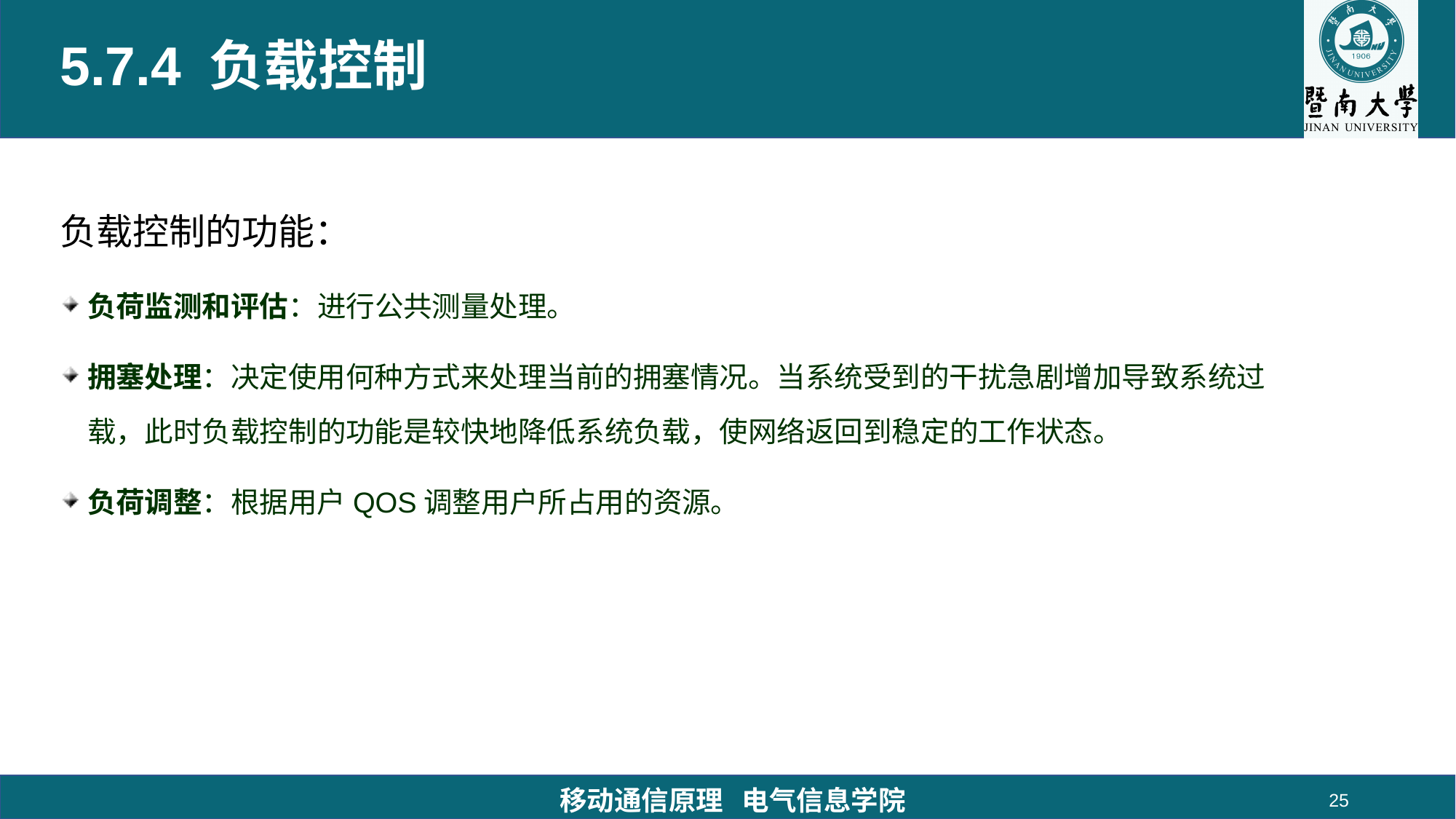

# 5.7.4 负载控制
负载控制的功能：
负荷监测和评估：进行公共测量处理。
拥塞处理：决定使用何种方式来处理当前的拥塞情况。当系统受到的干扰急剧增加导致系统过载，此时负载控制的功能是较快地降低系统负载，使网络返回到稳定的工作状态。
负荷调整：根据用户QOS调整用户所占用的资源。
移动通信原理   电气信息学院
25